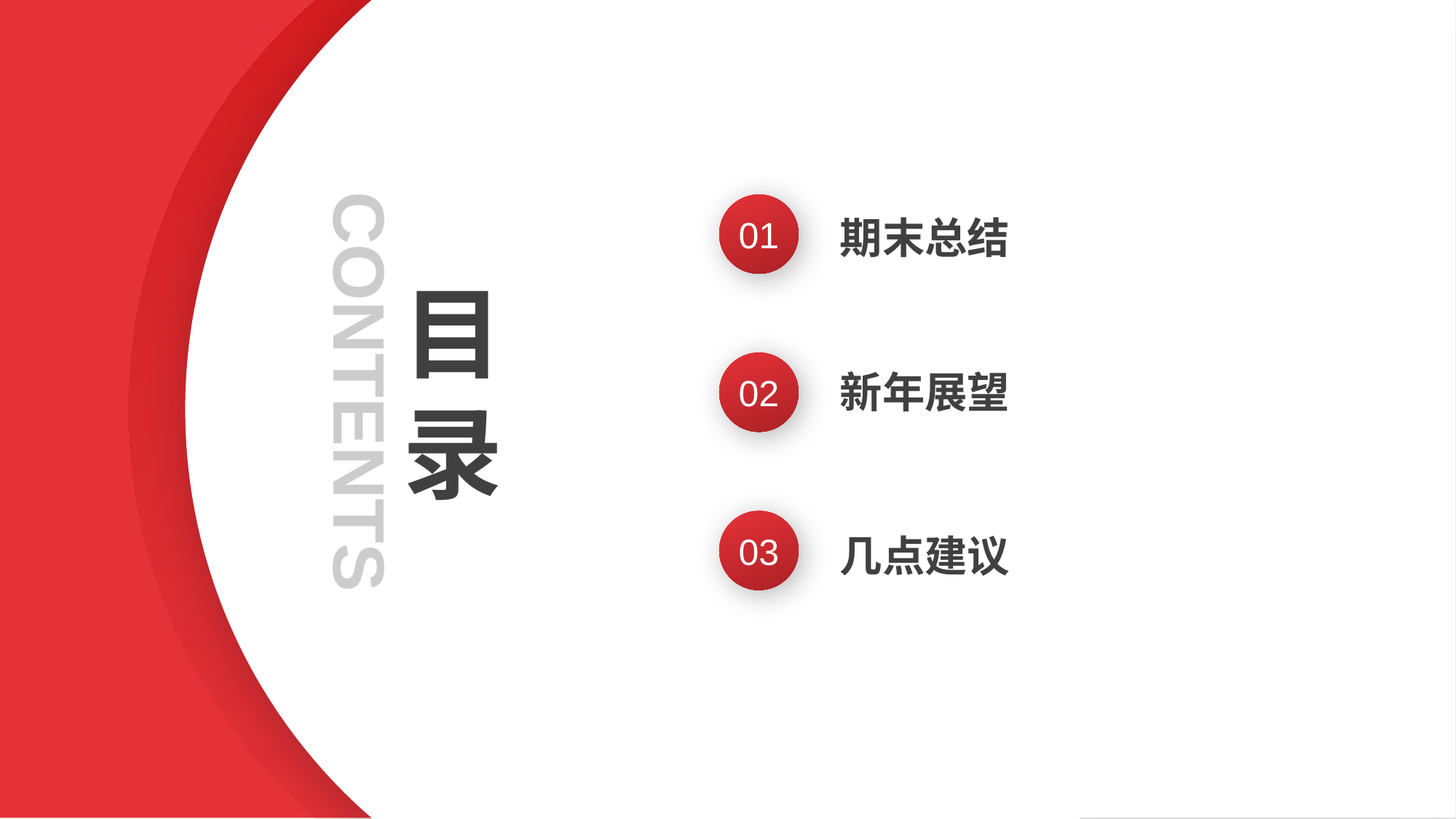

01
期末总结
目录
CONTENTS
02
新年展望
03
几点建议